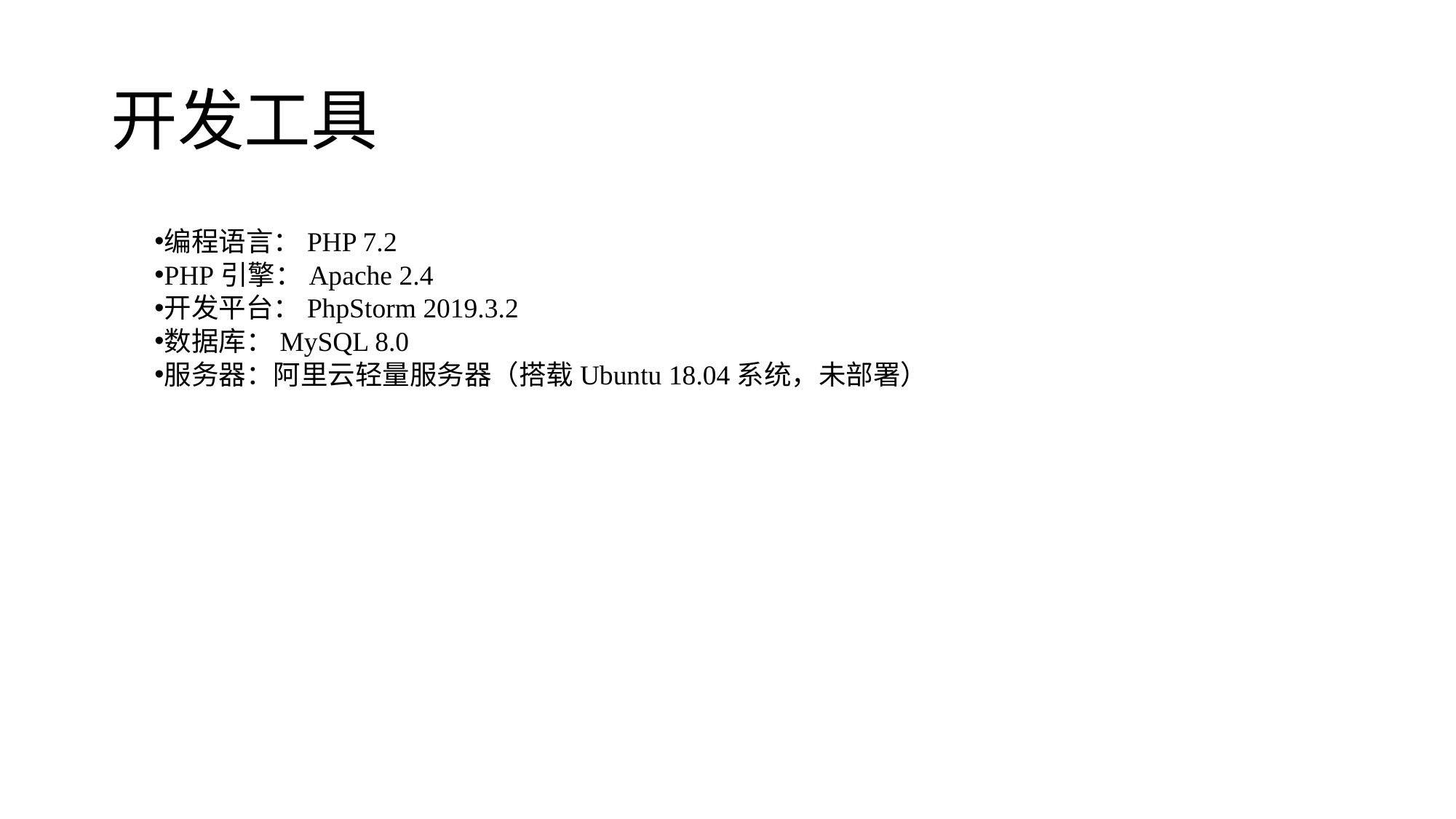

# 开发工具
编程语言：PHP 7.2
PHP引擎：Apache 2.4
开发平台：PhpStorm 2019.3.2
数据库：MySQL 8.0
服务器：阿里云轻量服务器（搭载Ubuntu 18.04系统，未部署）